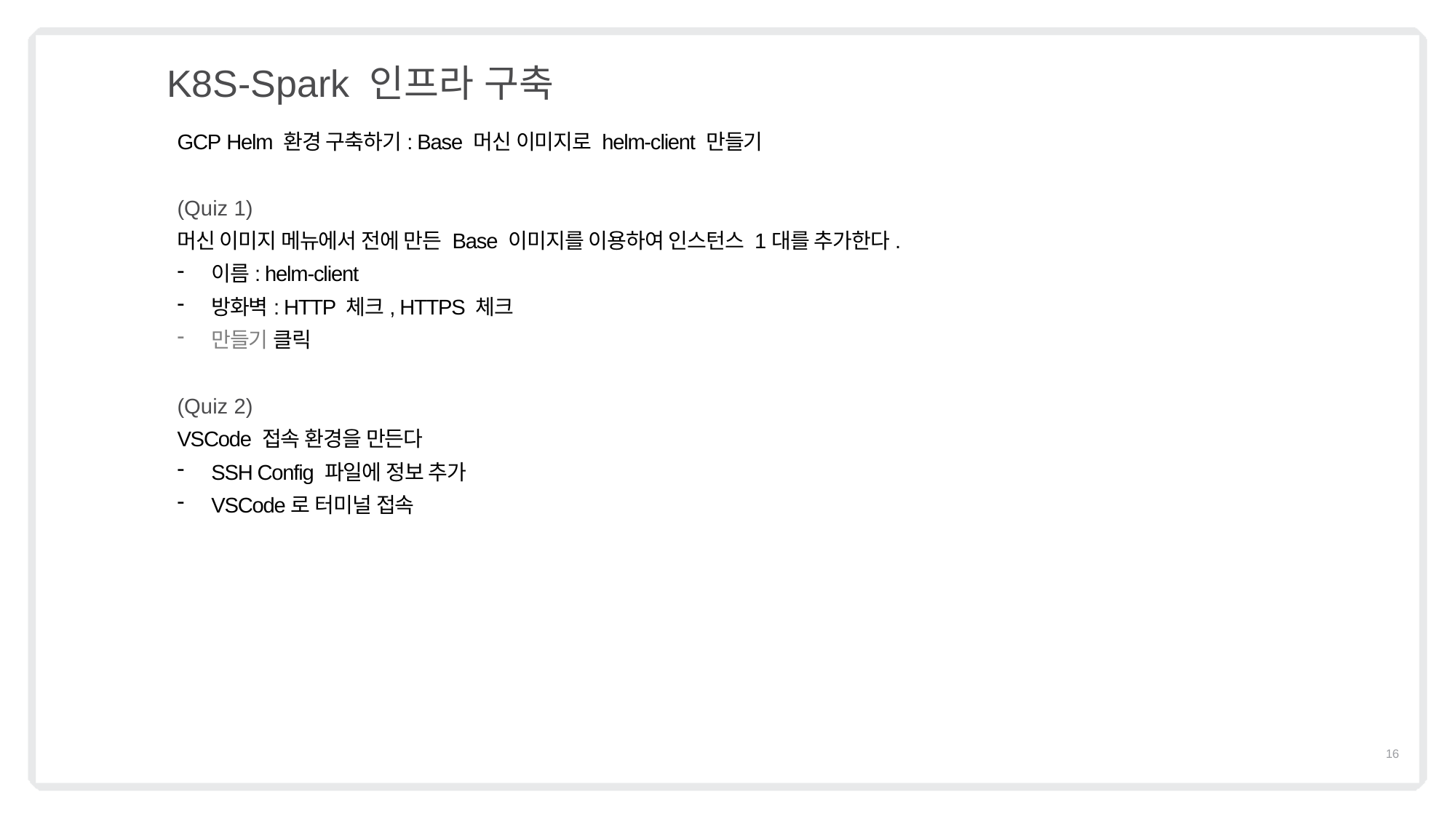

K8S-Spark 인프라 구축
GCP Helm 환경 구축하기: Base 머신 이미지로 helm-client 만들기

(Quiz 1)
머신 이미지 메뉴에서 전에 만든 Base 이미지를 이용하여 인스턴스 1대를 추가한다.
이름: helm-client
방화벽: HTTP 체크, HTTPS 체크
만들기 클릭

(Quiz 2)
VSCode 접속 환경을 만든다
SSH Config 파일에 정보 추가
VSCode로 터미널 접속